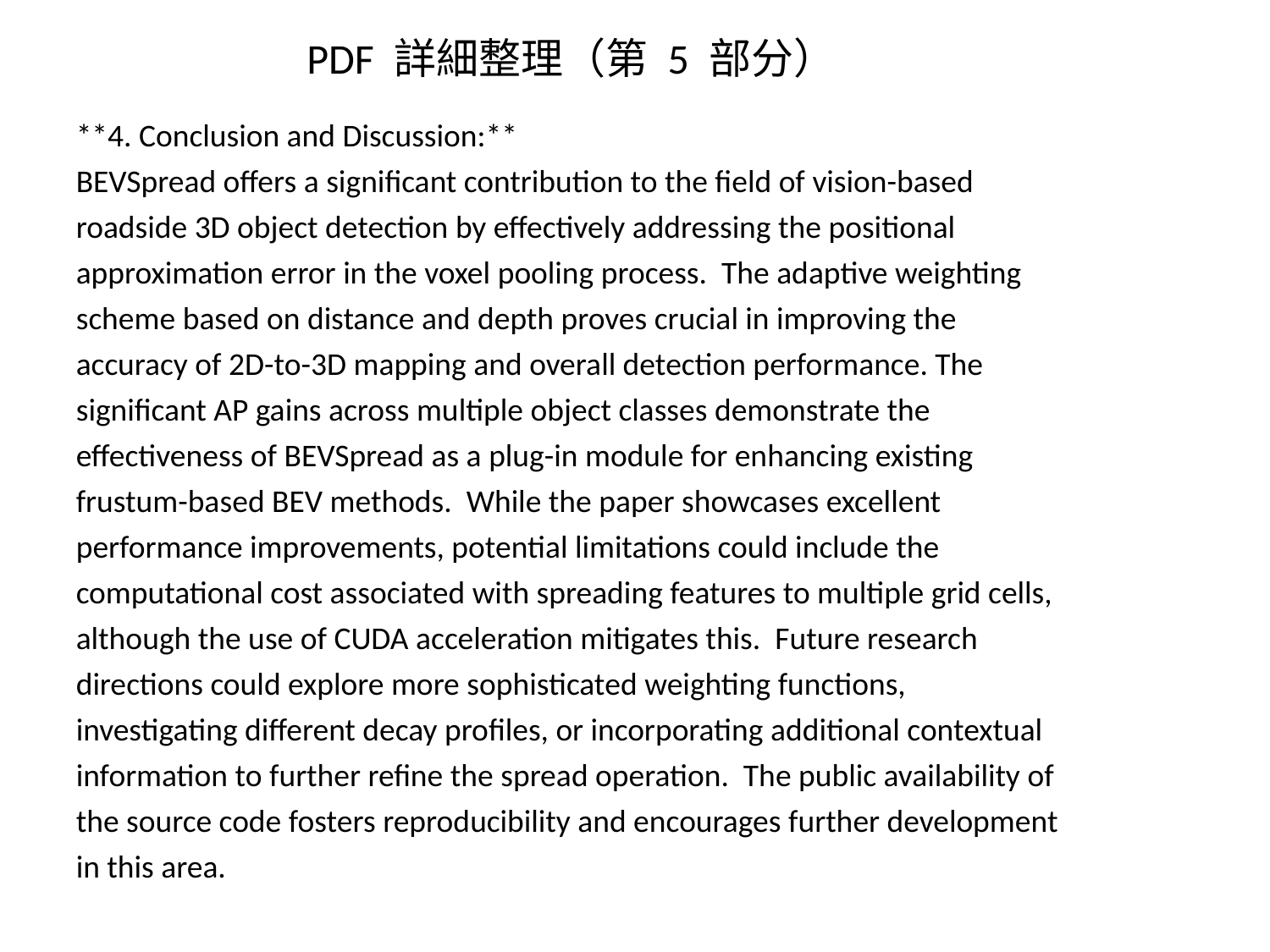

PDF 詳細整理（第 5 部分）

**4. Conclusion and Discussion:**
BEVSpread offers a significant contribution to the field of vision-based roadside 3D object detection by effectively addressing the positional approximation error in the voxel pooling process.  The adaptive weighting scheme based on distance and depth proves crucial in improving the accuracy of 2D-to-3D mapping and overall detection performance. The significant AP gains across multiple object classes demonstrate the effectiveness of BEVSpread as a plug-in module for enhancing existing frustum-based BEV methods.  While the paper showcases excellent performance improvements, potential limitations could include the computational cost associated with spreading features to multiple grid cells, although the use of CUDA acceleration mitigates this.  Future research directions could explore more sophisticated weighting functions, investigating different decay profiles, or incorporating additional contextual information to further refine the spread operation.  The public availability of the source code fosters reproducibility and encourages further development in this area.